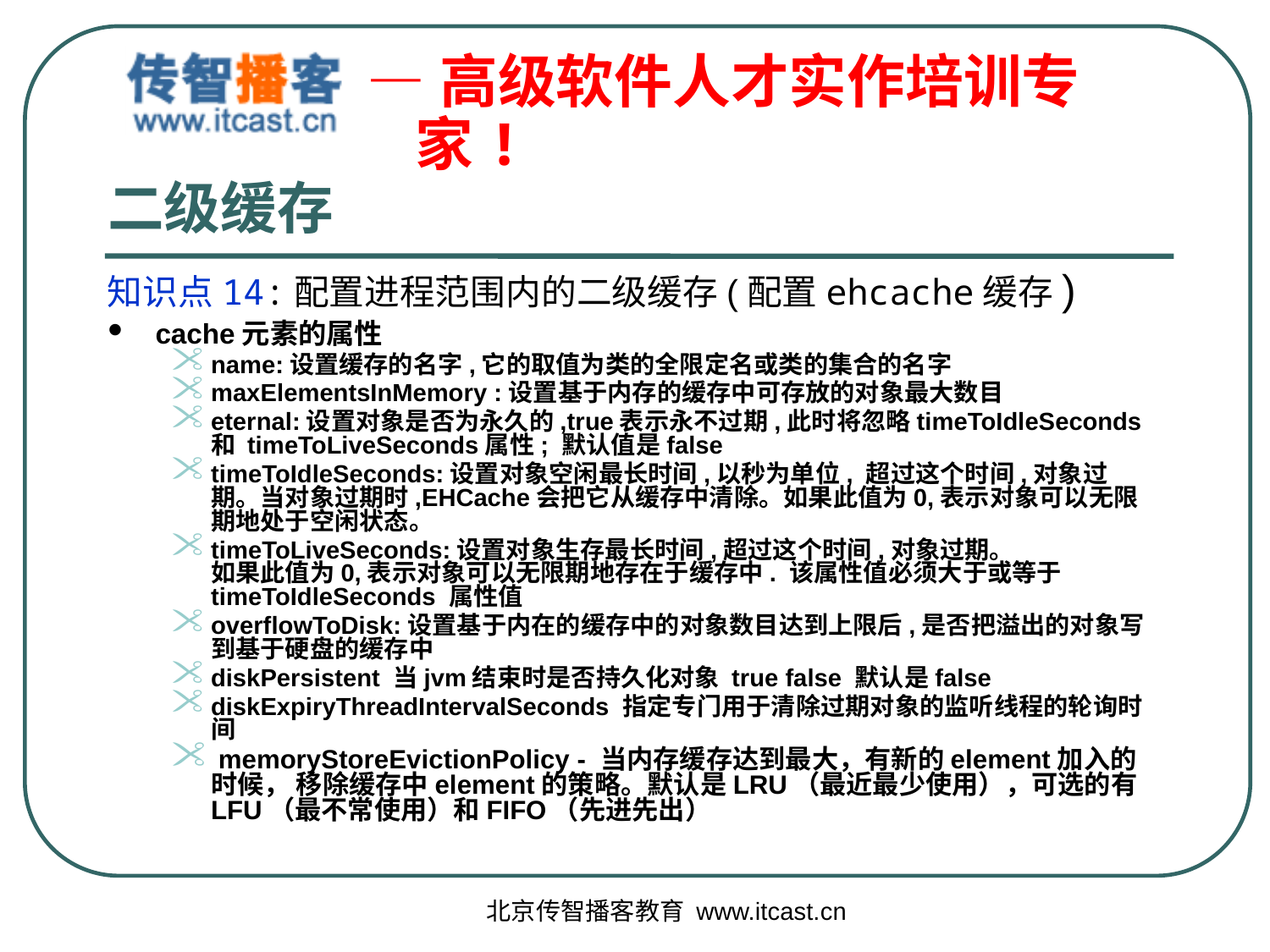

# 二级缓存
知识点14:配置进程范围内的二级缓存(配置ehcache缓存)
cache元素的属性
name:设置缓存的名字,它的取值为类的全限定名或类的集合的名字
maxElementsInMemory :设置基于内存的缓存中可存放的对象最大数目
eternal:设置对象是否为永久的,true表示永不过期,此时将忽略timeToIdleSeconds 和 timeToLiveSeconds属性; 默认值是false
timeToIdleSeconds:设置对象空闲最长时间,以秒为单位, 超过这个时间,对象过期。当对象过期时,EHCache会把它从缓存中清除。如果此值为0,表示对象可以无限期地处于空闲状态。
timeToLiveSeconds:设置对象生存最长时间,超过这个时间,对象过期。
如果此值为0,表示对象可以无限期地存在于缓存中. 该属性值必须大于或等于 timeToIdleSeconds 属性值
overflowToDisk:设置基于内在的缓存中的对象数目达到上限后,是否把溢出的对象写到基于硬盘的缓存中
diskPersistent 当jvm结束时是否持久化对象 true false 默认是false
diskExpiryThreadIntervalSeconds 指定专门用于清除过期对象的监听线程的轮询时间
 memoryStoreEvictionPolicy - 当内存缓存达到最大，有新的element加入的时候， 移除缓存中element的策略。默认是LRU（最近最少使用），可选的有LFU（最不常使用）和FIFO（先进先出）
北京传智播客教育 www.itcast.cn